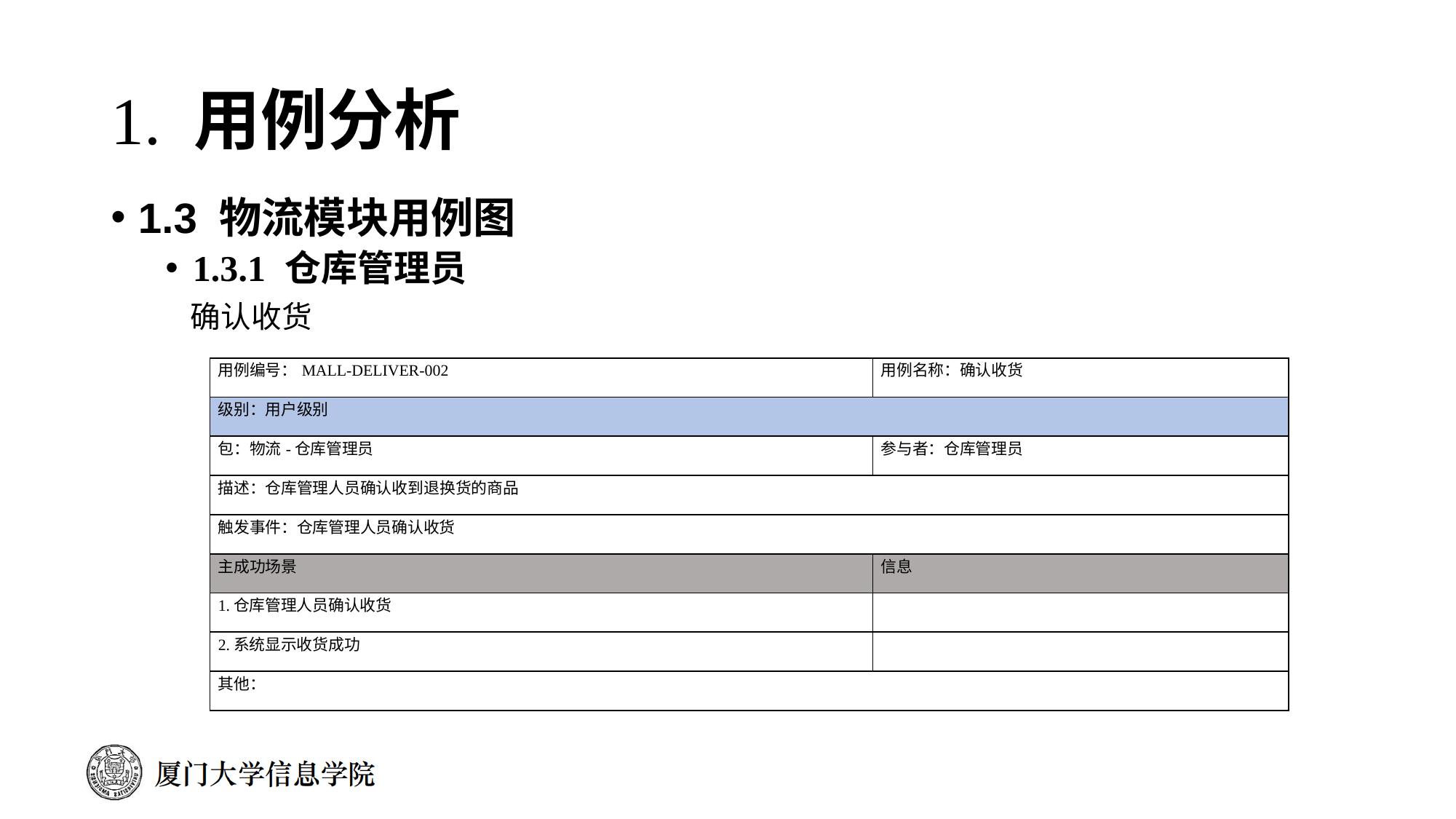

# 1. 用例分析
1.3 物流模块用例图
1.3.1 仓库管理员
  确认收货

| 用例编号：MALL-DELIVER-002 | 用例名称：确认收货 |
| --- | --- |
| 级别：用户级别 |  |
| 包：物流-仓库管理员 | 参与者：仓库管理员 |
| 描述：仓库管理人员确认收到退换货的商品 |  |
| 触发事件：仓库管理人员确认收货 |  |
| 主成功场景 | 信息 |
| 1.仓库管理人员确认收货 |  |
| 2.系统显示收货成功 |  |
| 其他： |  |